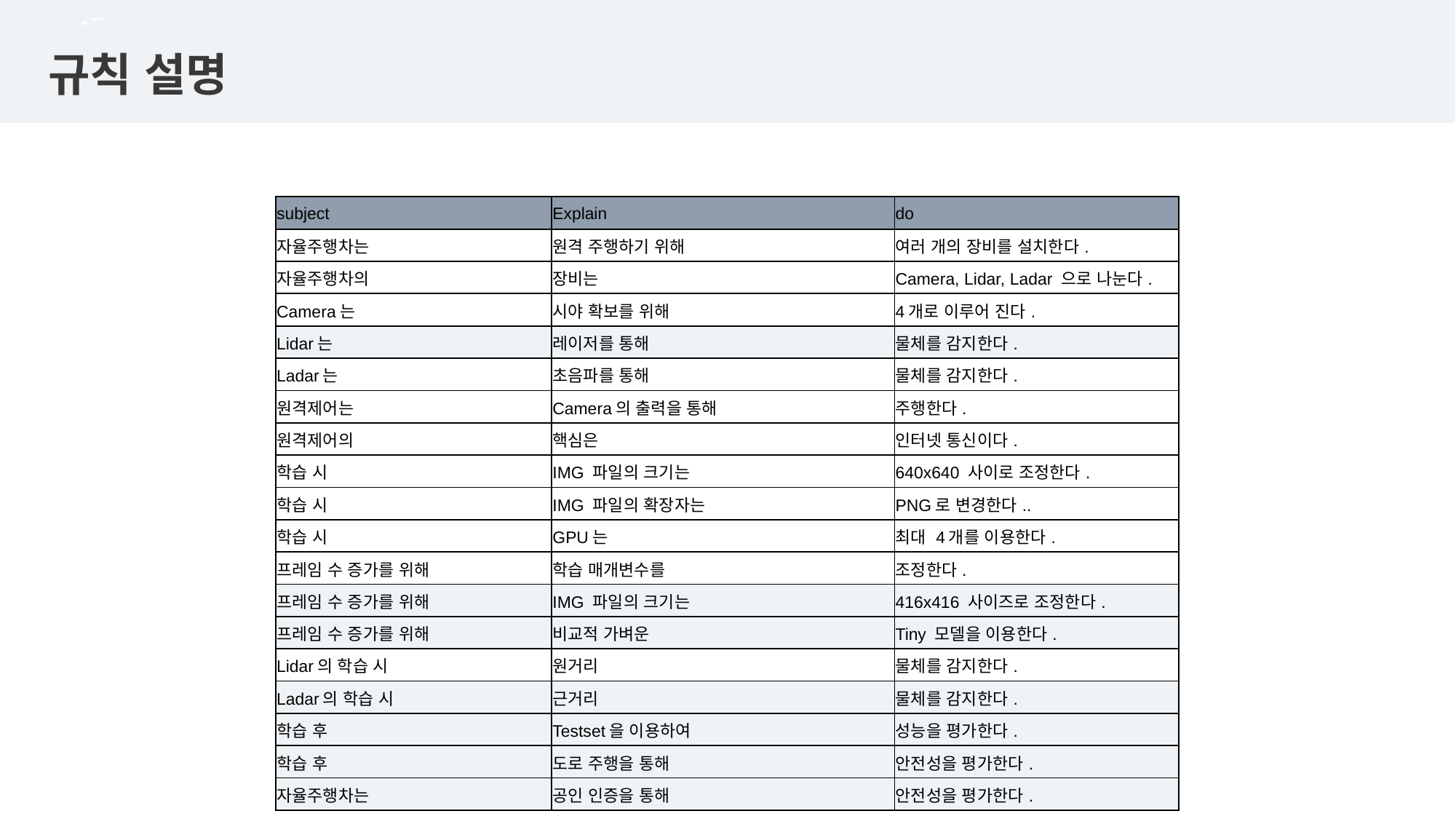

규칙 설명

| subject | Explain | do |
| --- | --- | --- |
| 자율주행차는 | 원격 주행하기 위해 | 여러 개의 장비를 설치한다. |
| 자율주행차의 | 장비는 | Camera, Lidar, Ladar 으로 나눈다. |
| Camera는 | 시야 확보를 위해 | 4개로 이루어 진다. |
| Lidar는 | 레이저를 통해 | 물체를 감지한다. |
| Ladar는 | 초음파를 통해 | 물체를 감지한다. |
| 원격제어는 | Camera의 출력을 통해 | 주행한다. |
| 원격제어의 | 핵심은 | 인터넷 통신이다. |
| 학습 시 | IMG 파일의 크기는 | 640x640 사이로 조정한다. |
| 학습 시 | IMG 파일의 확장자는 | PNG로 변경한다.. |
| 학습 시 | GPU는 | 최대 4개를 이용한다. |
| 프레임 수 증가를 위해 | 학습 매개변수를 | 조정한다. |
| 프레임 수 증가를 위해 | IMG 파일의 크기는 | 416x416 사이즈로 조정한다. |
| 프레임 수 증가를 위해 | 비교적 가벼운 | Tiny 모델을 이용한다. |
| Lidar의 학습 시 | 원거리 | 물체를 감지한다. |
| Ladar의 학습 시 | 근거리 | 물체를 감지한다. |
| 학습 후 | Testset을 이용하여 | 성능을 평가한다. |
| 학습 후 | 도로 주행을 통해 | 안전성을 평가한다. |
| 자율주행차는 | 공인 인증을 통해 | 안전성을 평가한다. |